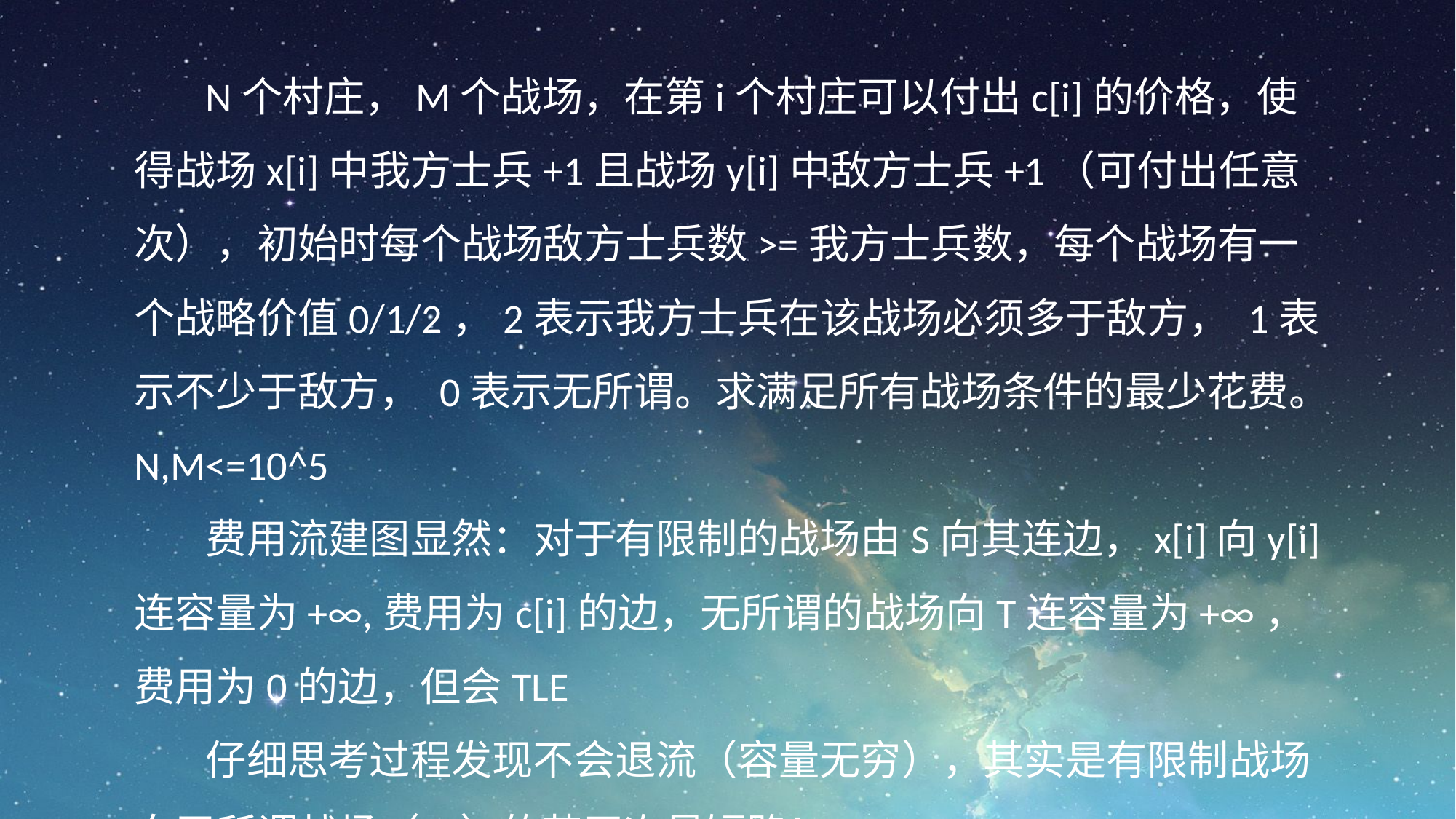

N个村庄，M个战场，在第i个村庄可以付出c[i]的价格，使得战场x[i]中我方士兵+1且战场y[i]中敌方士兵+1（可付出任意次），初始时每个战场敌方士兵数>=我方士兵数，每个战场有一个战略价值0/1/2，2表示我方士兵在该战场必须多于敌方， 1表示不少于敌方， 0表示无所谓。求满足所有战场条件的最少花费。N,M<=10^5
费用流建图显然：对于有限制的战场由S向其连边，x[i]向y[i]连容量为+∞,费用为c[i]的边，无所谓的战场向T连容量为+∞，费用为0的边，但会TLE
仔细思考过程发现不会退流（容量无穷），其实是有限制战场向无所谓战场（T）的若干次最短路！